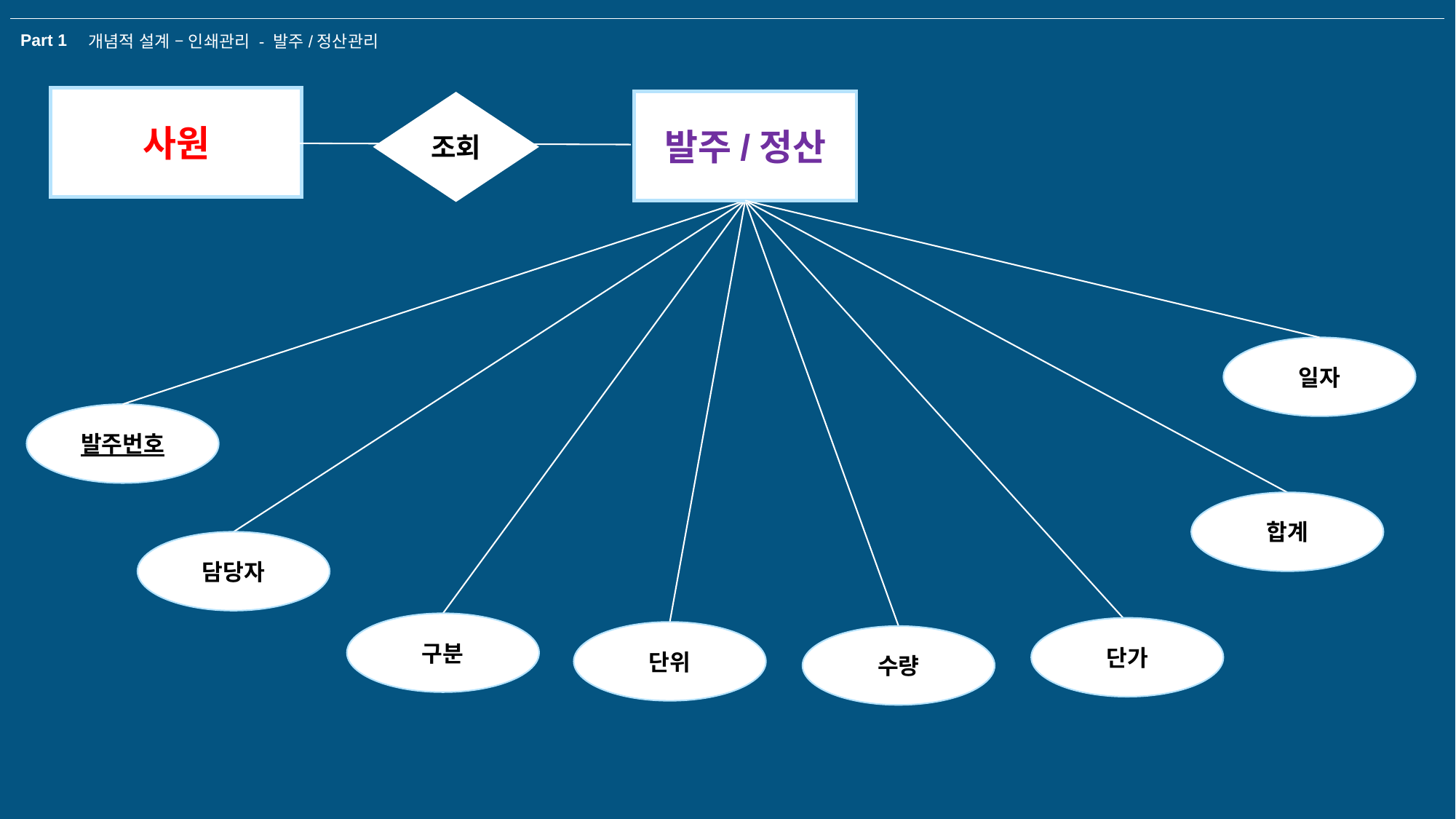

Part 1
개념적 설계 – 인쇄관리 - 발주/정산관리
사원
발주/정산
조회
발주번호
일자
합계
담당자
구분
단가
단위
수량